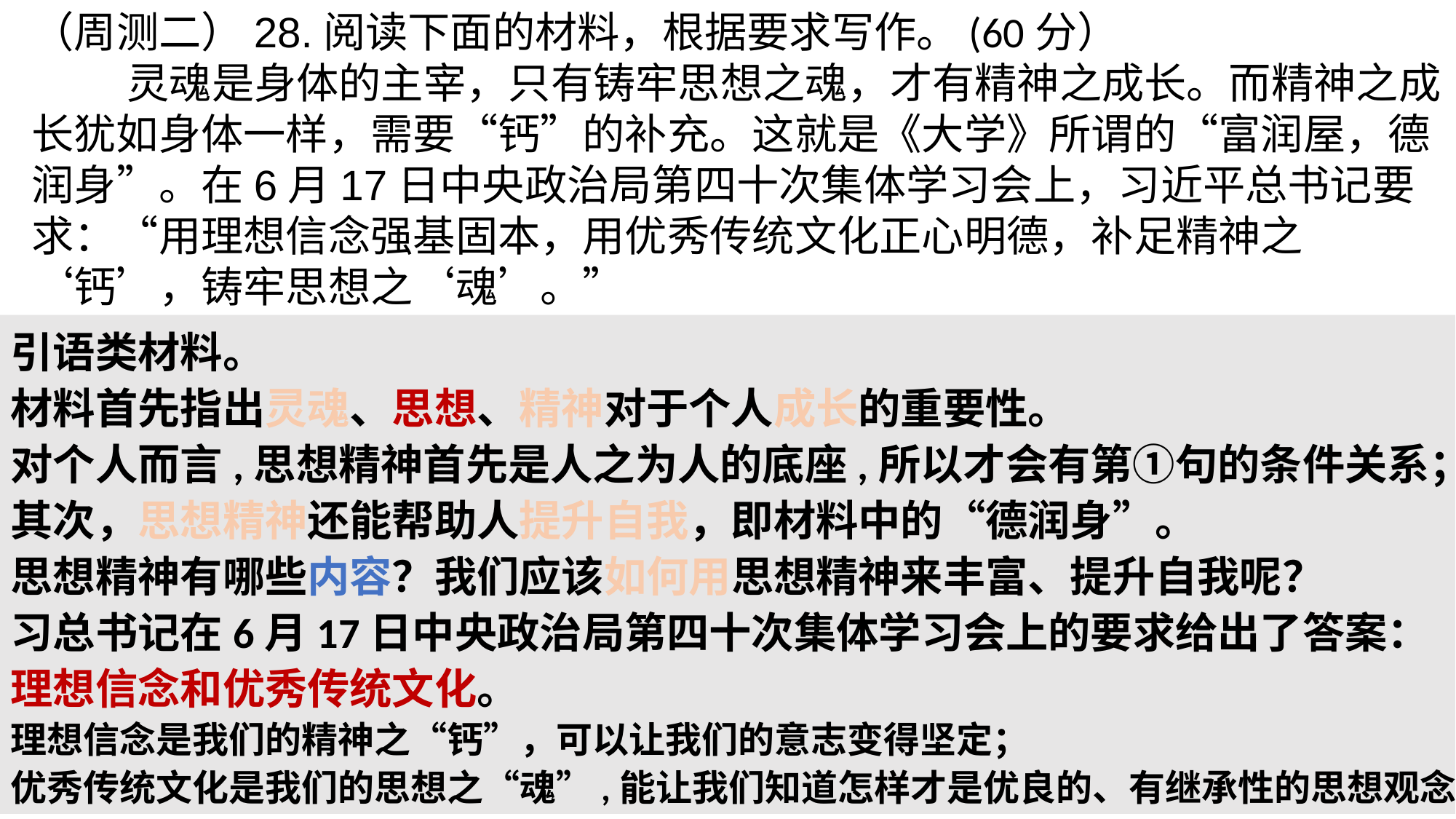

（周测二）28.阅读下面的材料，根据要求写作。(60分）         灵魂是身体的主宰，只有铸牢思想之魂，才有精神之成长。而精神之成长犹如身体一样，需要“钙”的补充。这就是《大学》所谓的“富润屋，德润身”。在6月17日中央政治局第四十次集体学习会上，习近平总书记要求：“用理想信念强基固本，用优秀传统文化正心明德，补足精神之‘钙’，铸牢思想之‘魂’。”         以上材料对我们颇具启示意义。请结合材料写一篇文章，体现你的感悟与思考。要求：选准角度，确定立意，明确文体，自拟标题：不要套作，不得抄袭：不得泄露个人信息：不少于800字。
引语类材料。
材料首先指出灵魂、思想、精神对于个人成长的重要性。
对个人而言,思想精神首先是人之为人的底座,所以才会有第①句的条件关系；
其次，思想精神还能帮助人提升自我，即材料中的“德润身”。
思想精神有哪些内容？我们应该如何用思想精神来丰富、提升自我呢？
习总书记在6月17日中央政治局第四十次集体学习会上的要求给出了答案：
理想信念和优秀传统文化。
理想信念是我们的精神之“钙”，可以让我们的意志变得坚定；
优秀传统文化是我们的思想之“魂”,能让我们知道怎样才是优良的、有继承性的思想观念。